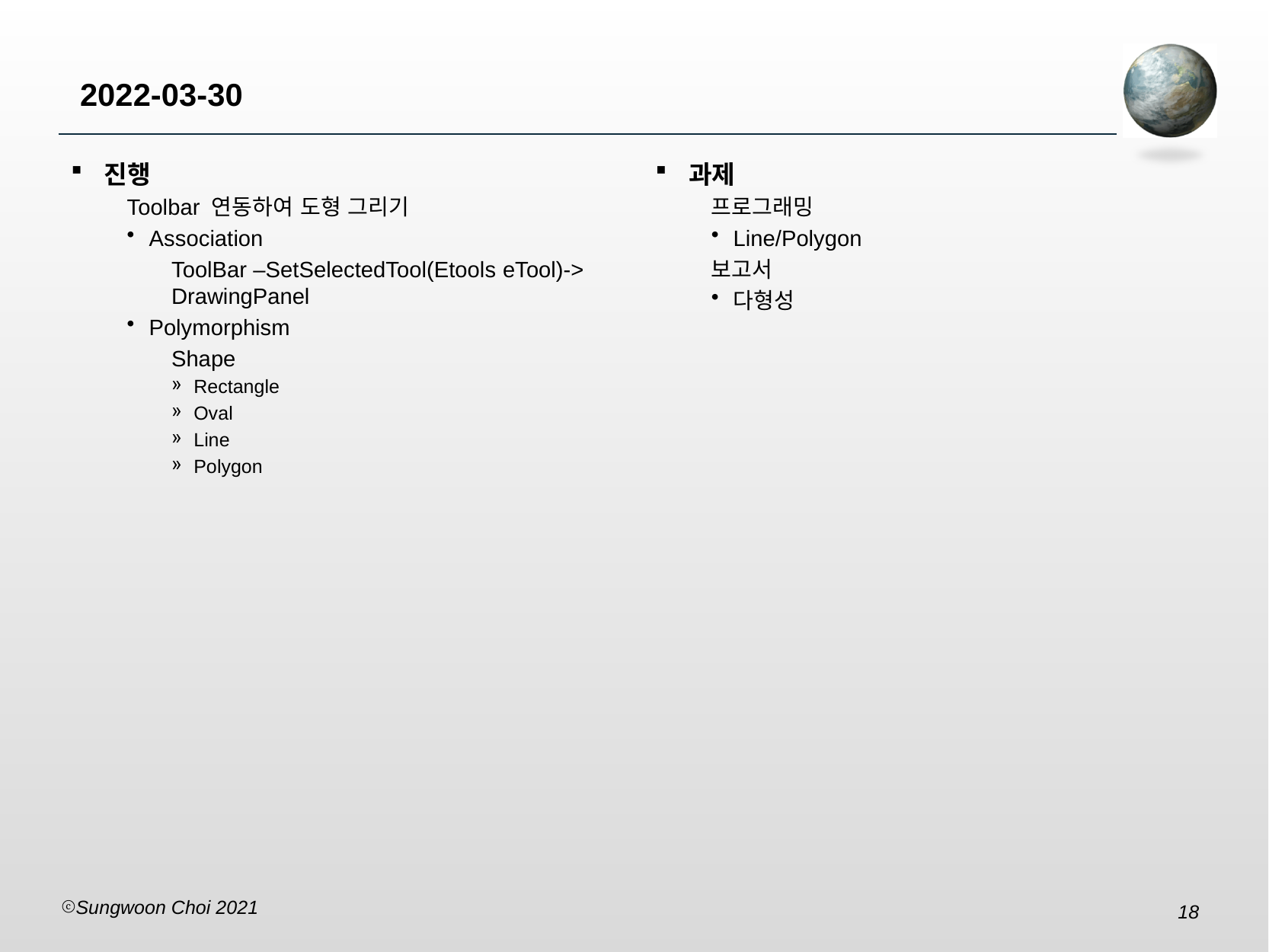

# 2022-03-30
진행
Toolbar 연동하여 도형 그리기
Association
ToolBar –SetSelectedTool(Etools eTool)-> DrawingPanel
Polymorphism
Shape
Rectangle
Oval
Line
Polygon
과제
프로그래밍
Line/Polygon
보고서
다형성
Sungwoon Choi 2021
18